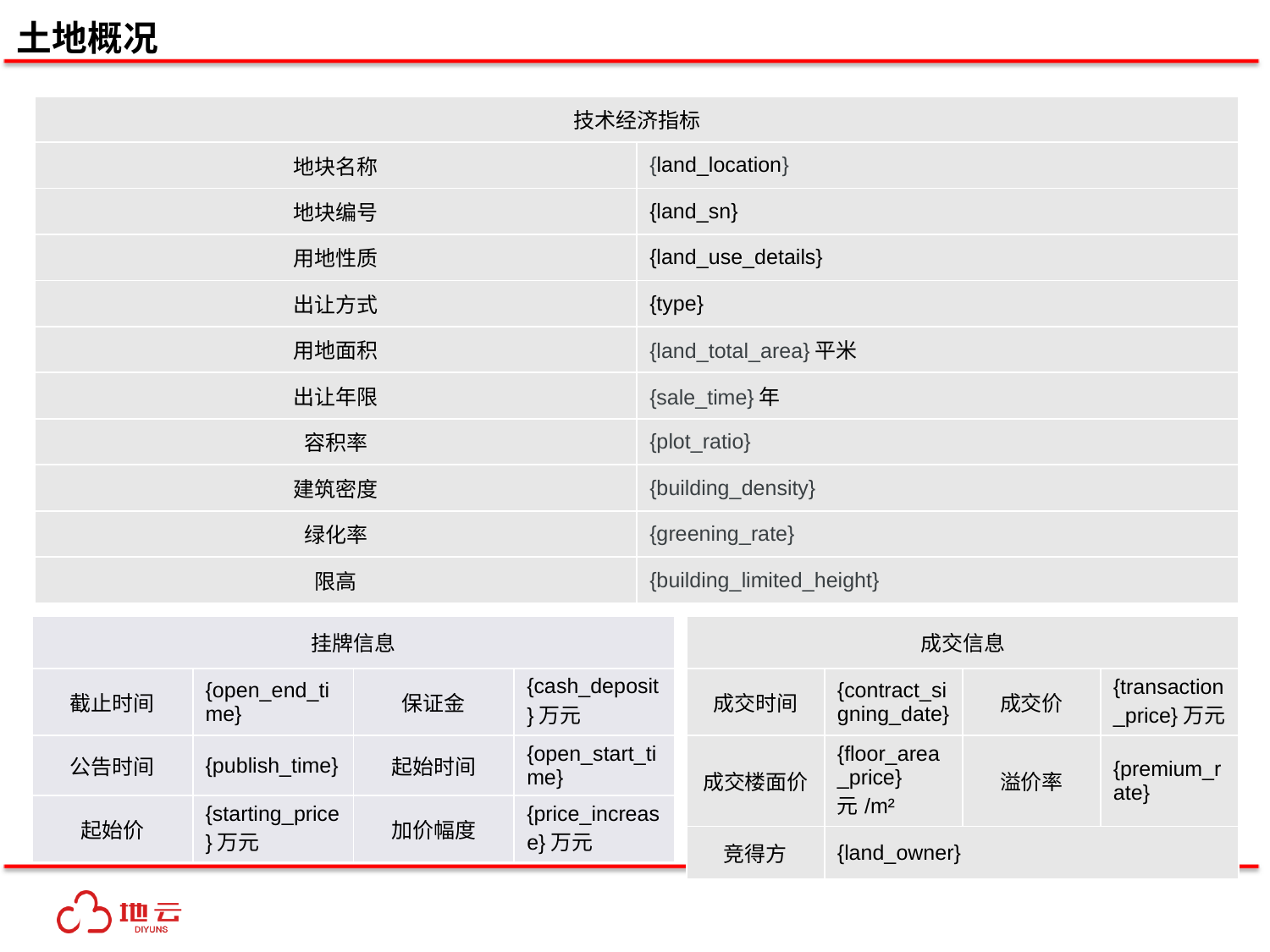

土地概况
| 技术经济指标 |  |
| --- | --- |
| 地块名称 | {land\_location} |
| 地块编号 | {land\_sn} |
| 用地性质 | {land\_use\_details} |
| 出让方式 | {type} |
| 用地面积 | {land\_total\_area}平米 |
| 出让年限 | {sale\_time}年 |
| 容积率 | {plot\_ratio} |
| 建筑密度 | {building\_density} |
| 绿化率 | {greening\_rate} |
| 限高 | {building\_limited\_height} |
| 挂牌信息 |  |  |  |
| --- | --- | --- | --- |
| 截止时间 | {open\_end\_time} | 保证金 | {cash\_deposit}万元 |
| 公告时间 | {publish\_time} | 起始时间 | {open\_start\_time} |
| 起始价 | {starting\_price}万元 | 加价幅度 | {price\_increase}万元 |
| 成交信息 |  |  |  |
| --- | --- | --- | --- |
| 成交时间 | {contract\_signing\_date} | 成交价 | {transaction\_price}万元 |
| 成交楼面价 | {floor\_area\_price}元/m² | 溢价率 | {premium\_rate} |
| 竞得方 | {land\_owner} |  |  |